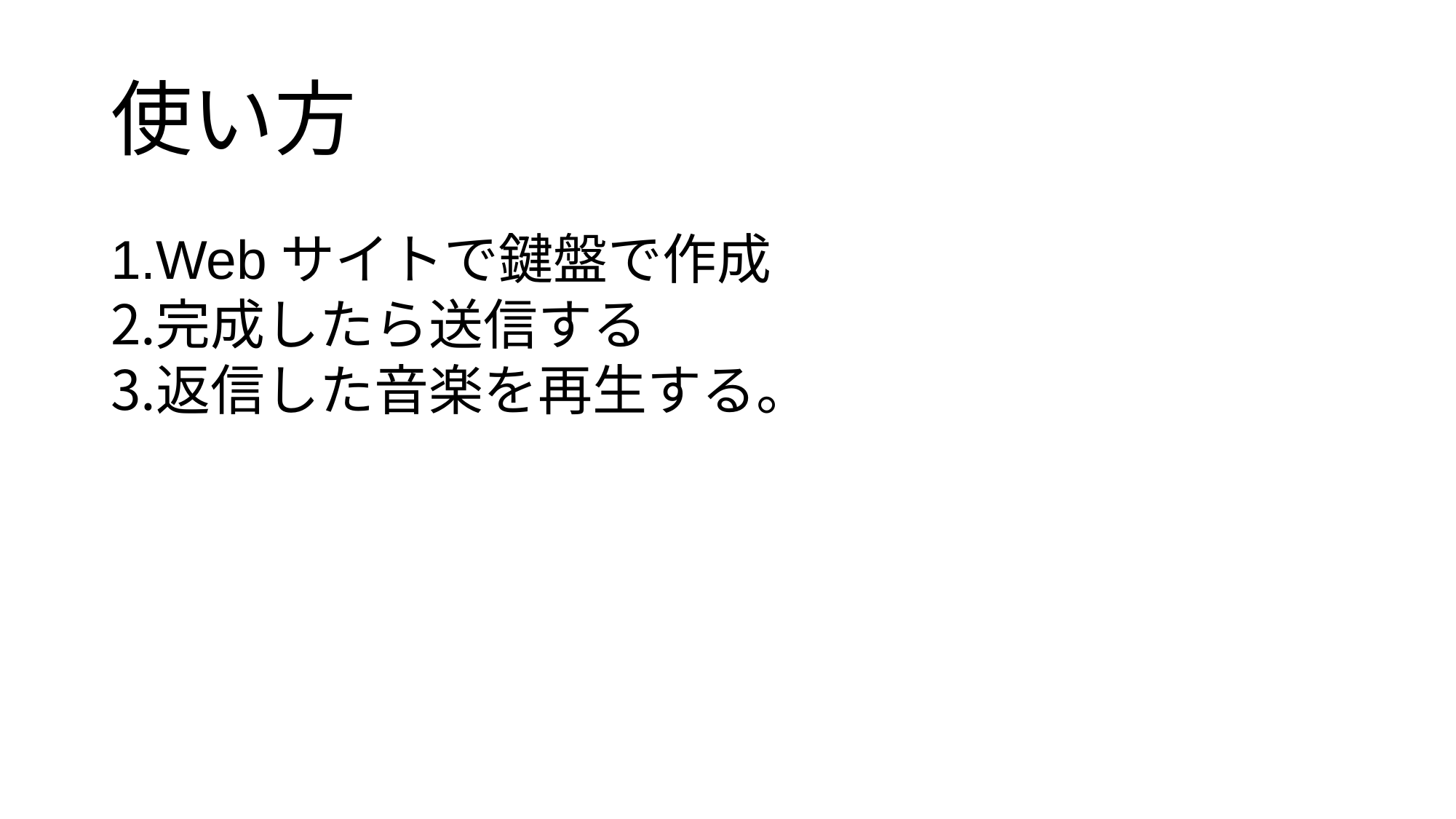

# 使い方
Webサイトで鍵盤で作成
完成したら送信する
返信した音楽を再生する。